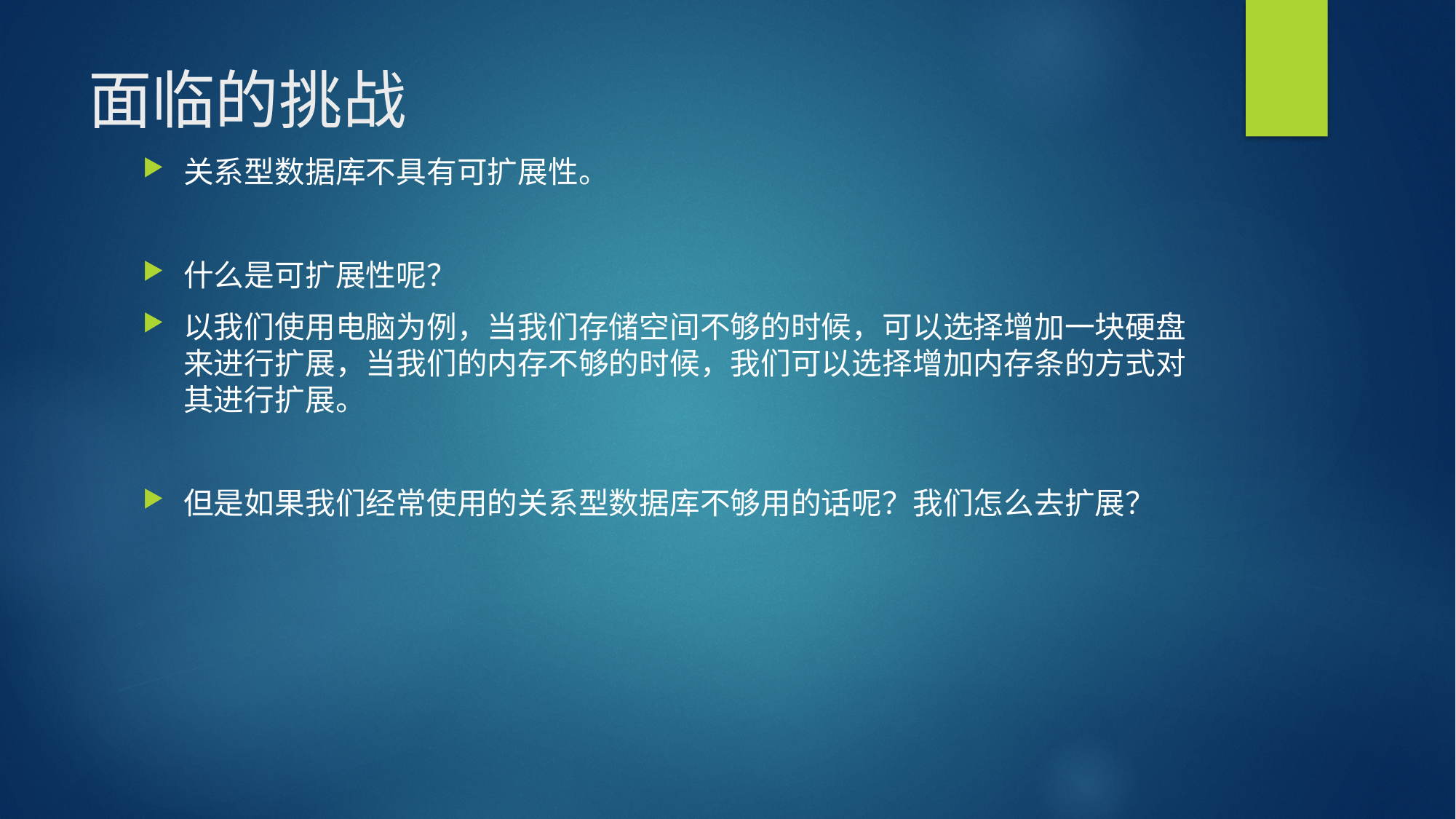

# 面临的挑战
关系型数据库不具有可扩展性。

什么是可扩展性呢？
以我们使用电脑为例，当我们存储空间不够的时候，可以选择增加一块硬盘来进行扩展，当我们的内存不够的时候，我们可以选择增加内存条的方式对其进行扩展。

但是如果我们经常使用的关系型数据库不够用的话呢？我们怎么去扩展？